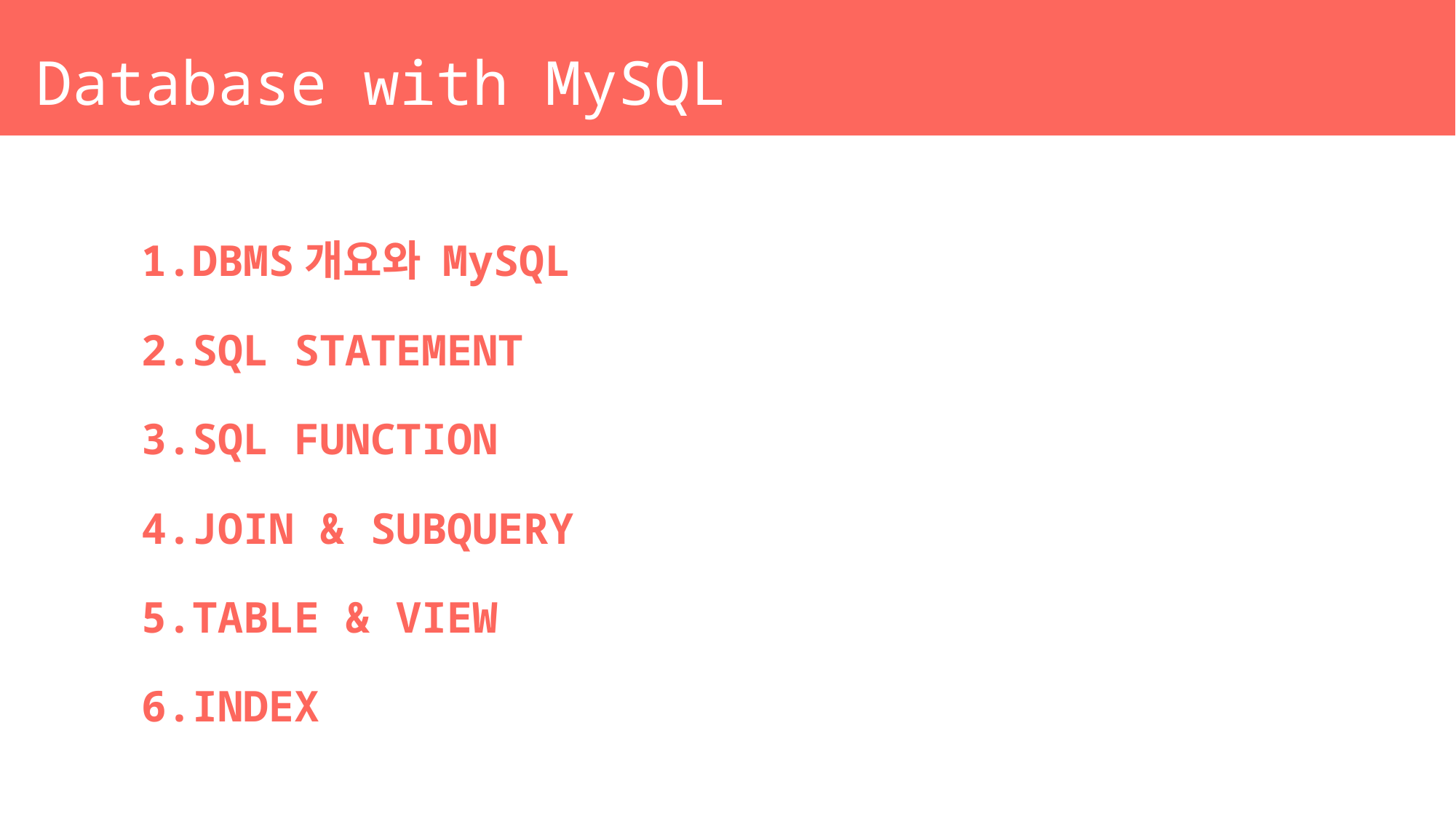

Database with MySQL
DBMS개요와 MySQL
SQL STATEMENT
SQL FUNCTION
JOIN & SUBQUERY
TABLE & VIEW
INDEX